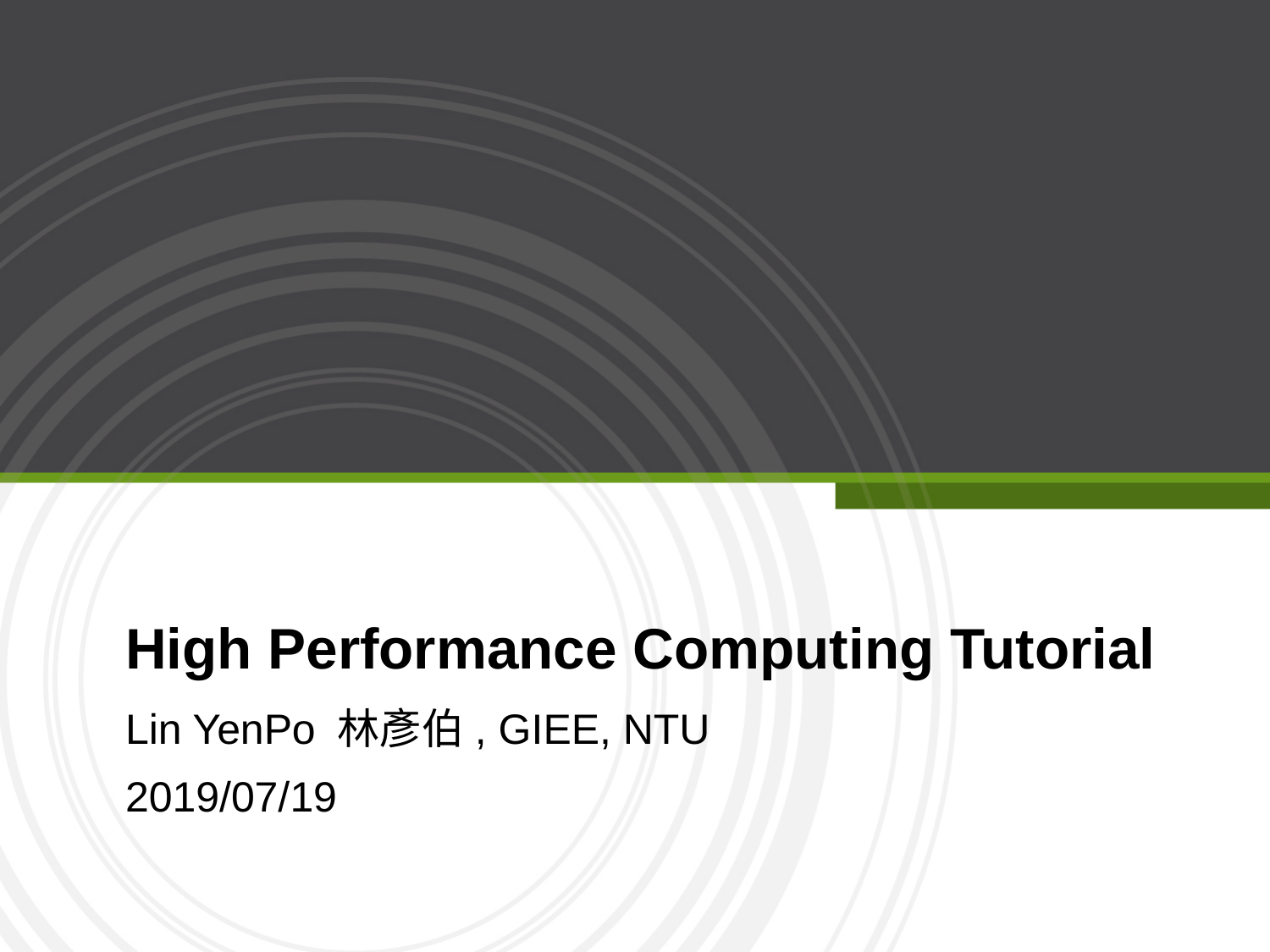

# High Performance Computing Tutorial
Lin YenPo 林彥伯, GIEE, NTU
2019/07/19